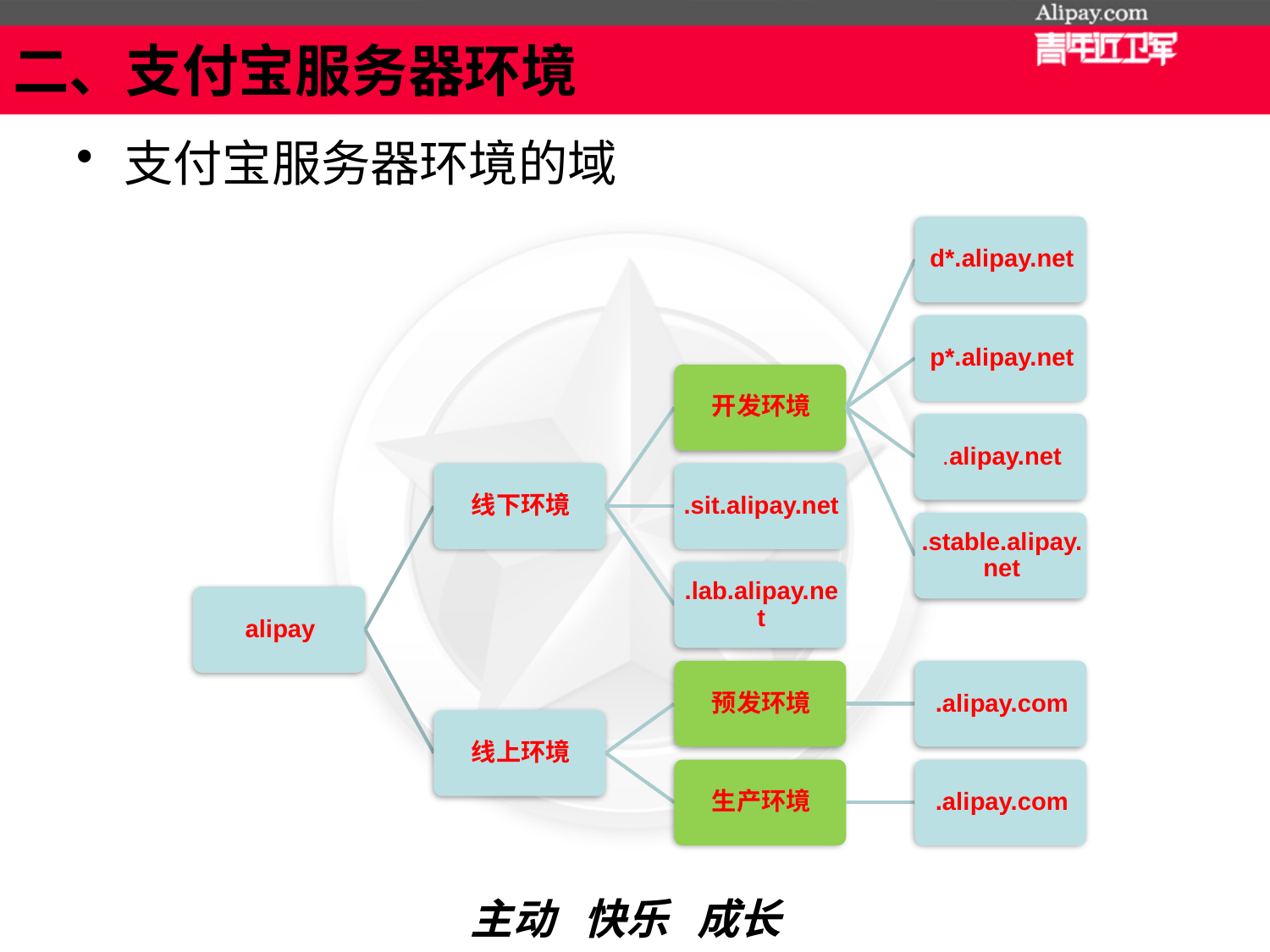

# 二、支付宝服务器环境
支付宝服务器环境的域

alipay

线下环境

开发环境

d*.alipay.net

p*.alipay.net

.alipay.net

.stable.alipay.net

.sit.alipay.net

.lab.alipay.net

线上环境

预发环境

.alipay.com

生产环境

.alipay.com
主动   快乐   成长